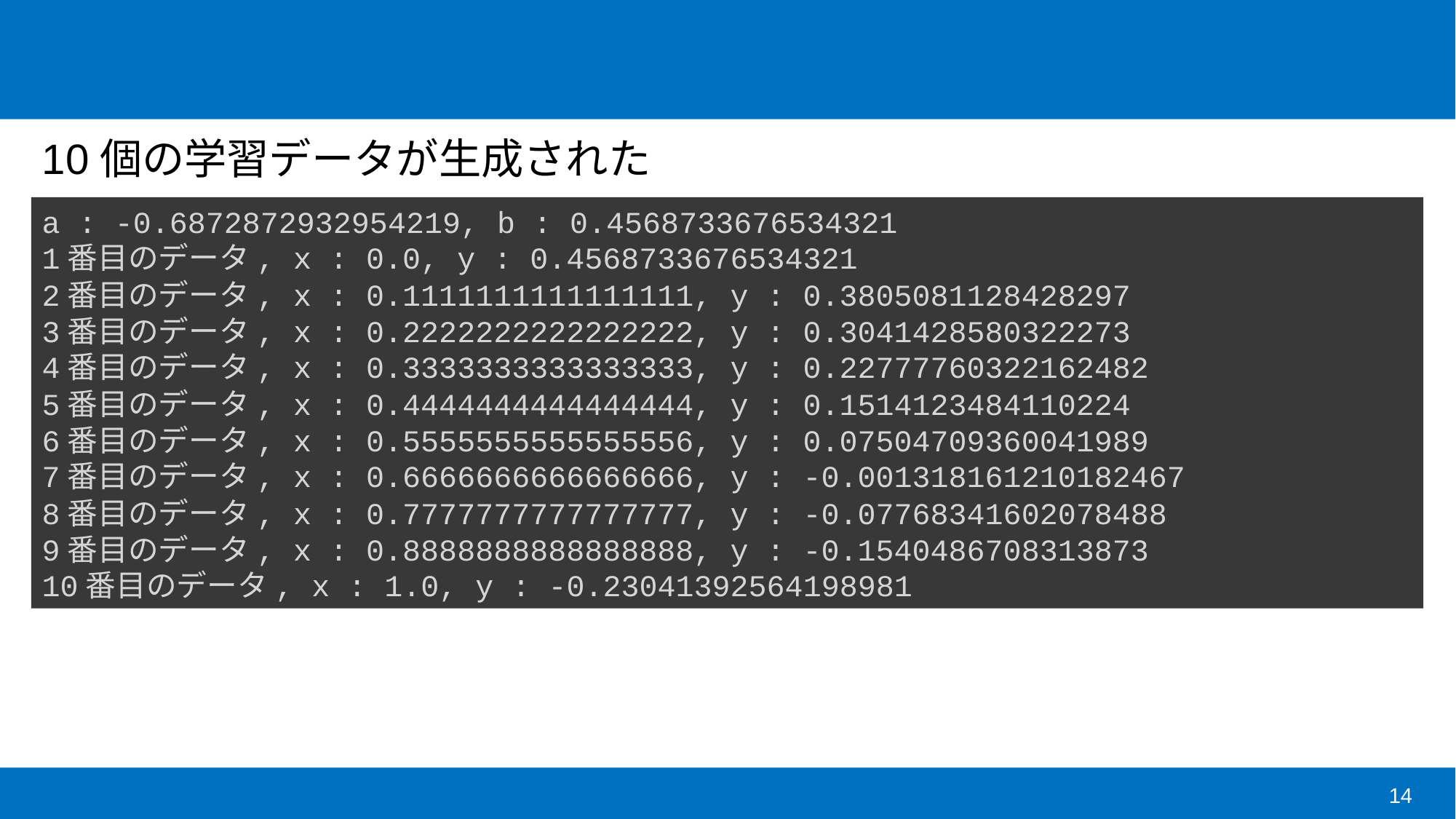

#
10個の学習データが生成された

a : -0.6872872932954219, b : 0.4568733676534321
1番目のデータ, x : 0.0, y : 0.4568733676534321
2番目のデータ, x : 0.1111111111111111, y : 0.3805081128428297
3番目のデータ, x : 0.2222222222222222, y : 0.3041428580322273
4番目のデータ, x : 0.3333333333333333, y : 0.22777760322162482
5番目のデータ, x : 0.4444444444444444, y : 0.1514123484110224
6番目のデータ, x : 0.5555555555555556, y : 0.07504709360041989
7番目のデータ, x : 0.6666666666666666, y : -0.001318161210182467
8番目のデータ, x : 0.7777777777777777, y : -0.07768341602078488
9番目のデータ, x : 0.8888888888888888, y : -0.1540486708313873
10番目のデータ, x : 1.0, y : -0.23041392564198981
14